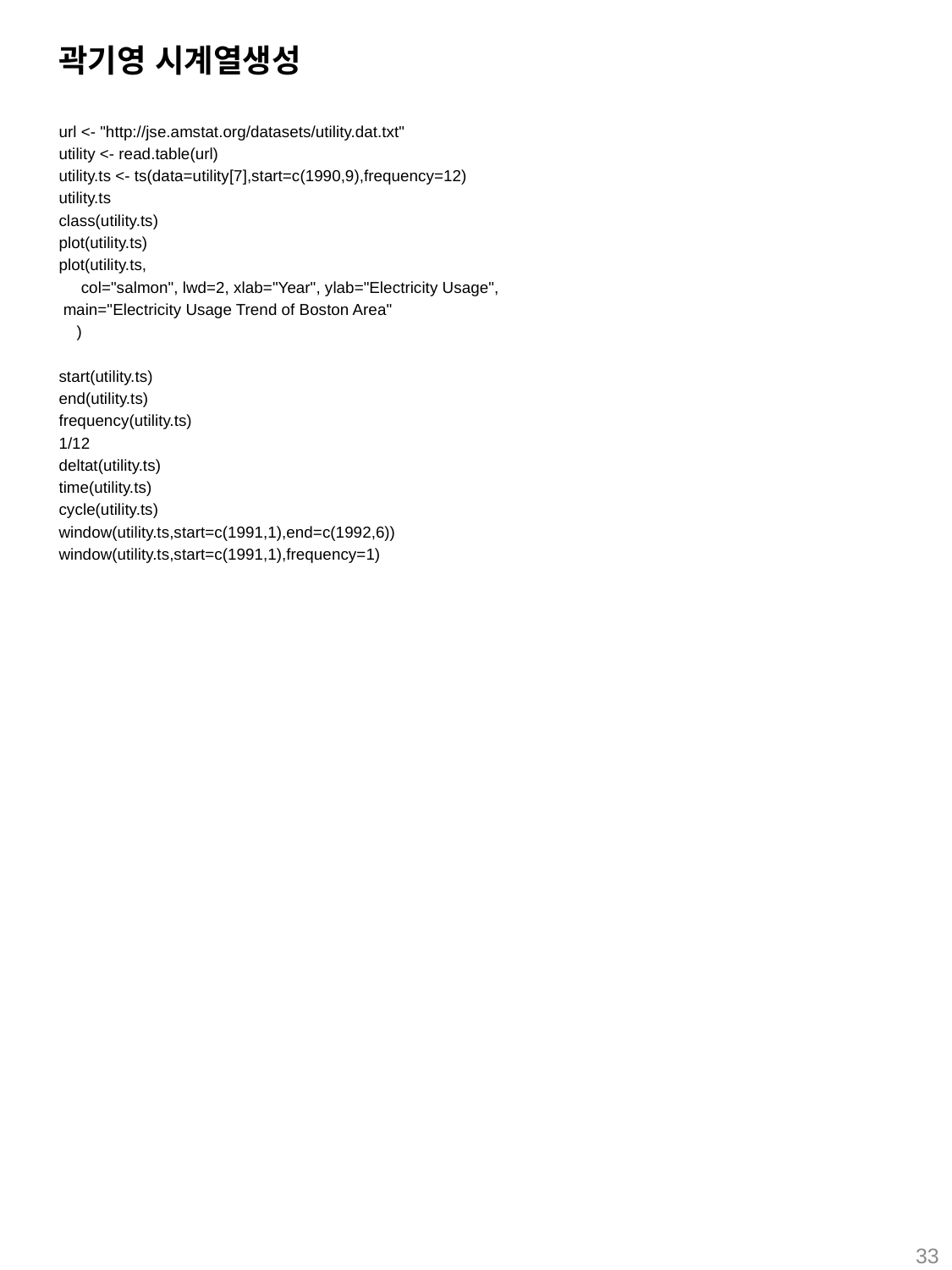

# 곽기영 시계열생성
url <- "http://jse.amstat.org/datasets/utility.dat.txt"
utility <- read.table(url)
utility.ts <- ts(data=utility[7],start=c(1990,9),frequency=12)
utility.ts
class(utility.ts)
plot(utility.ts)
plot(utility.ts,
     col="salmon", lwd=2, xlab="Year", ylab="Electricity Usage",
 main="Electricity Usage Trend of Boston Area"
    )

start(utility.ts)
end(utility.ts)
frequency(utility.ts)
1/12
deltat(utility.ts)
time(utility.ts)
cycle(utility.ts)
window(utility.ts,start=c(1991,1),end=c(1992,6))
window(utility.ts,start=c(1991,1),frequency=1)
33